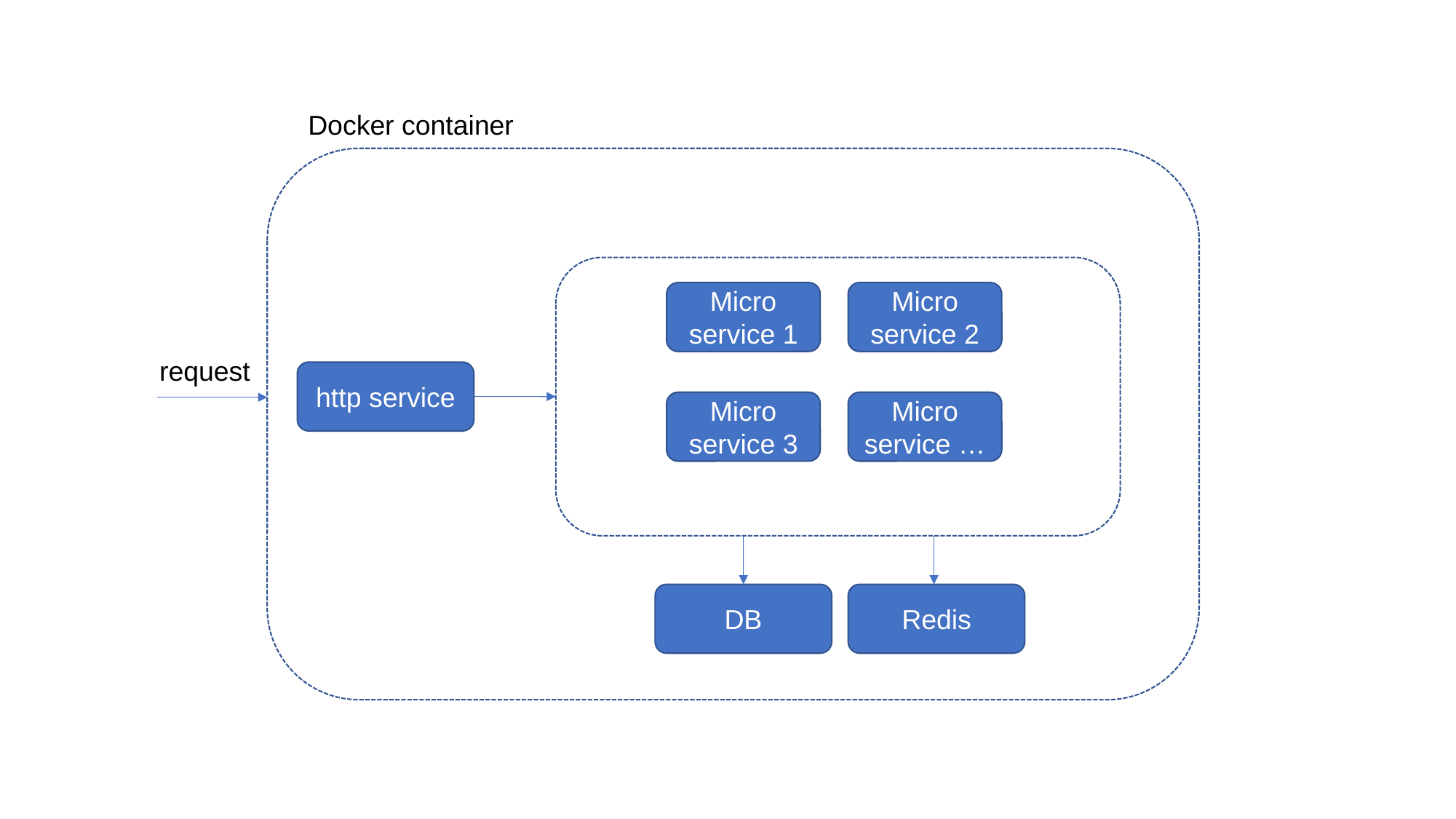

Docker container
http服务
http服务
Micro service 1
Micro service 2
request
http service
Micro service 3
Micro service …
DB
Redis